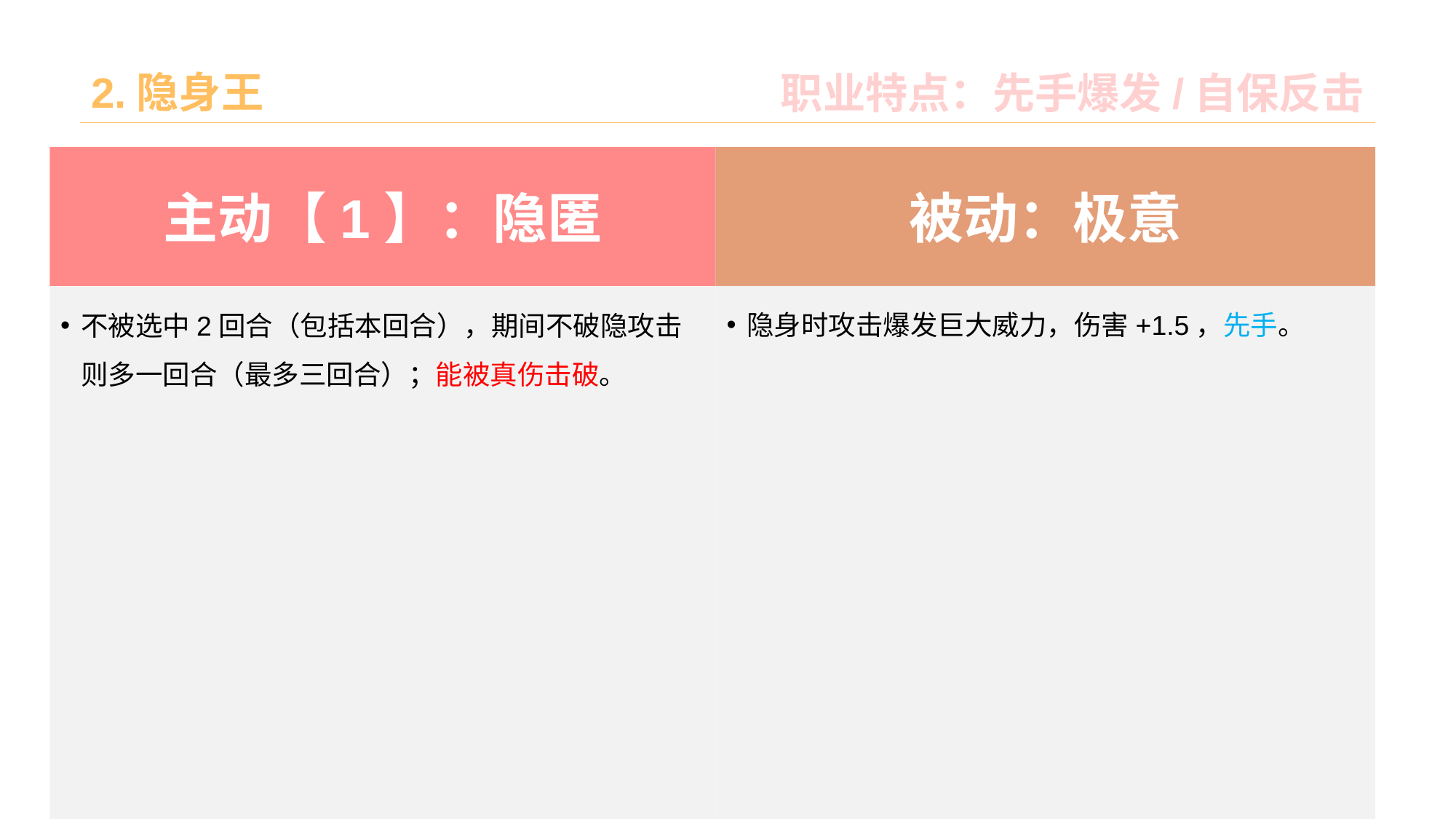

# 2.隐身王
职业特点：先手爆发/自保反击
被动：极意
主动【1】：隐匿
隐身时攻击爆发巨大威力，伤害+1.5，先手。
不被选中2回合（包括本回合），期间不破隐攻击则多一回合（最多三回合）；能被真伤击破。